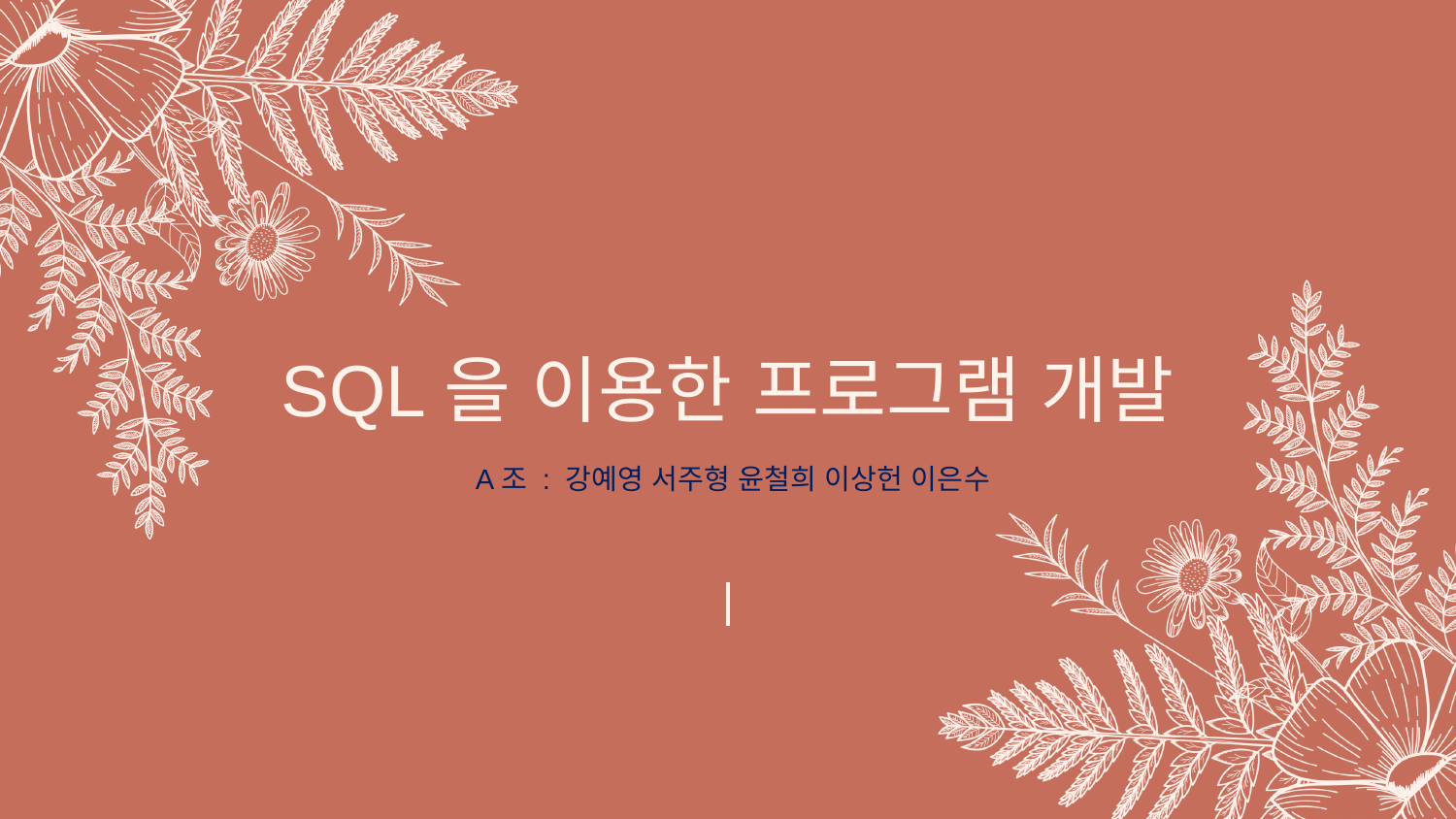

# SQL을 이용한 프로그램 개발
A조 : 강예영 서주형 윤철희 이상헌 이은수